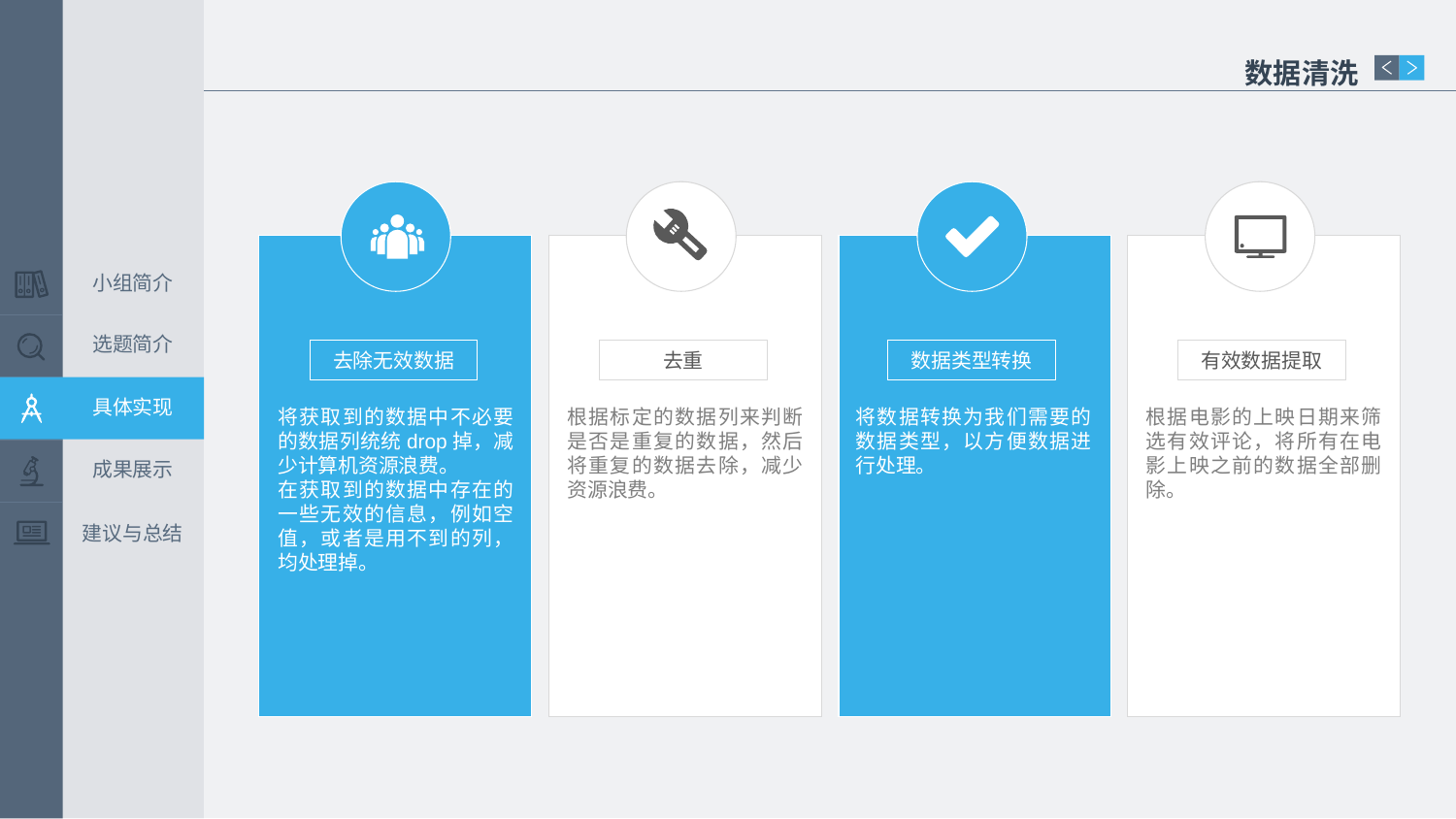

数据清洗

小组简介

选题简介

去除无效数据
去重
数据类型转换
有效数据提取

具体实现

将获取到的数据中不必要的数据列统统drop掉，减少计算机资源浪费。
在获取到的数据中存在的一些无效的信息，例如空值，或者是用不到的列，均处理掉。
根据标定的数据列来判断是否是重复的数据，然后将重复的数据去除，减少资源浪费。
将数据转换为我们需要的数据类型，以方便数据进行处理。
根据电影的上映日期来筛选有效评论，将所有在电影上映之前的数据全部删除。
成果展示

建议与总结